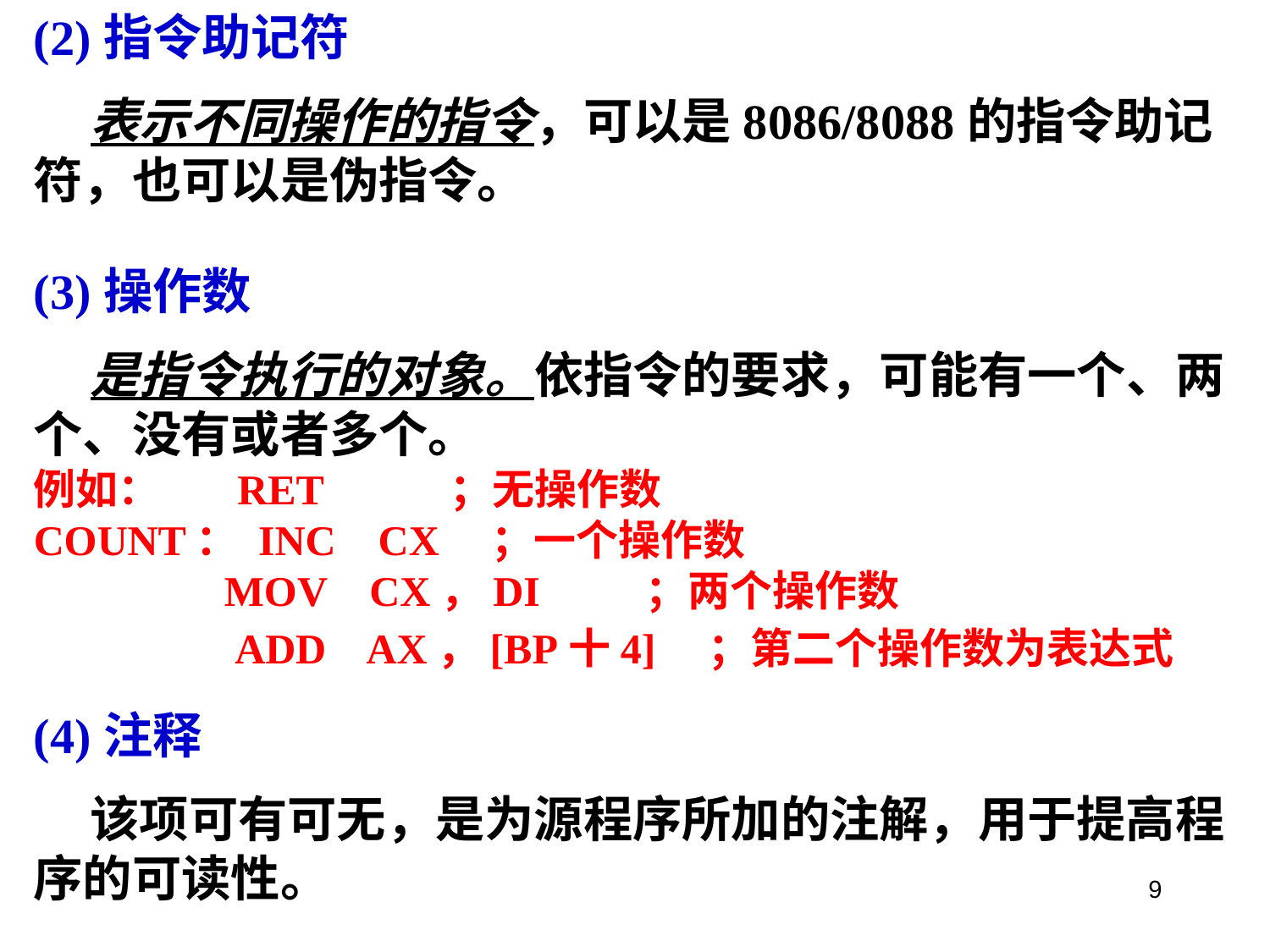

(2)指令助记符
    表示不同操作的指令，可以是8086/8088的指令助记符，也可以是伪指令。
(3)操作数
    是指令执行的对象。依指令的要求，可能有一个、两个、没有或者多个。
例如：       RET           ；无操作数
COUNT： INC    CX    ；一个操作数
                  MOV    CX，DI         ；两个操作数
                   ADD    AX，[BP十4]    ；第二个操作数为表达式
(4)注释
    该项可有可无，是为源程序所加的注解，用于提高程序的可读性。
9